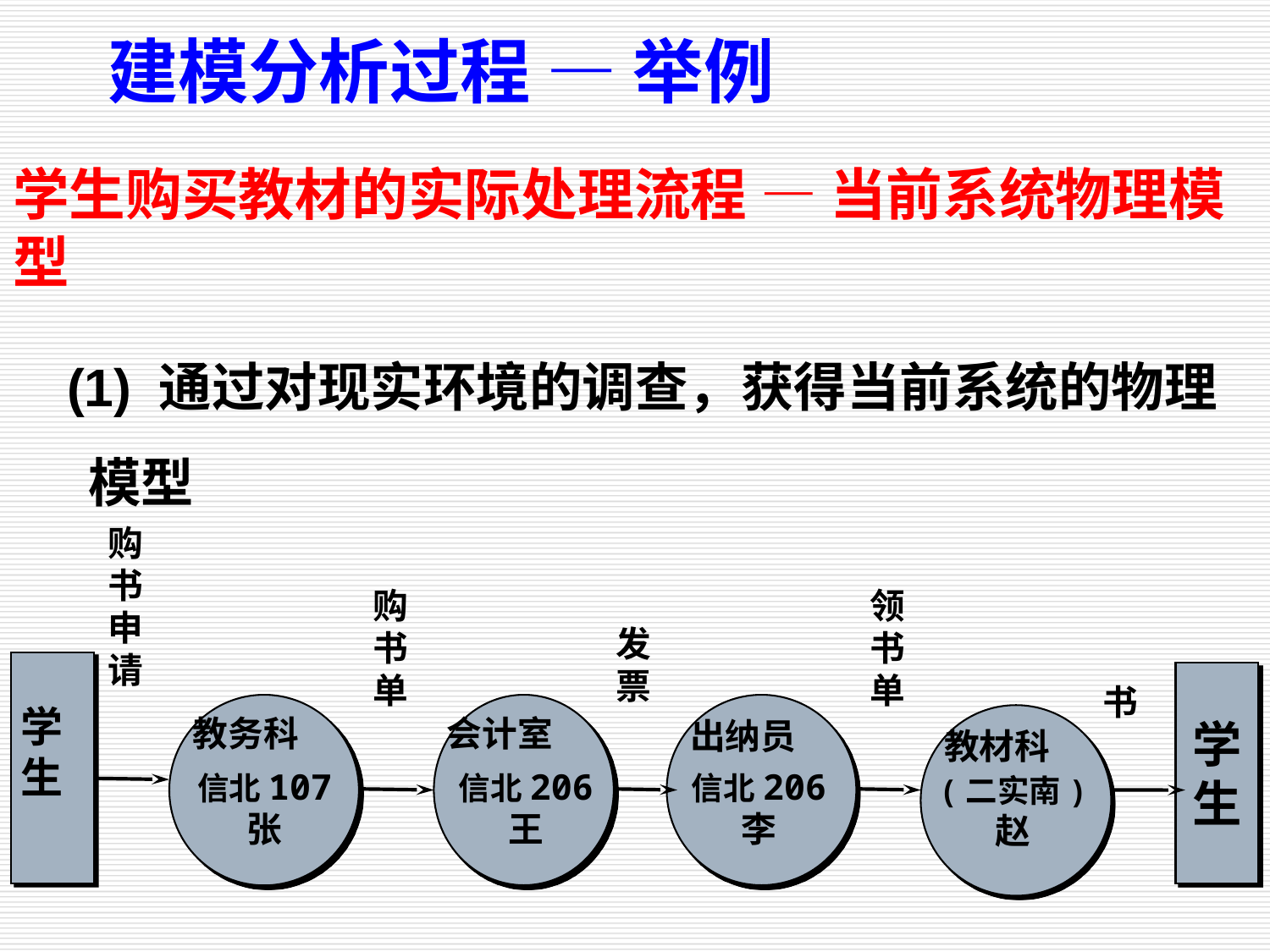

建模分析过程 — 举例
学生购买教材的实际处理流程 — 当前系统物理模型
   (1) 通过对现实环境的调查，获得当前系统的物理模型
购
书
申
请
购书
单
领
书
单

发
票

学
生
书
学
生

教务科
会计室
出纳员
教材科
信北107
张
信北206
王
信北206
李
(二实南)
赵